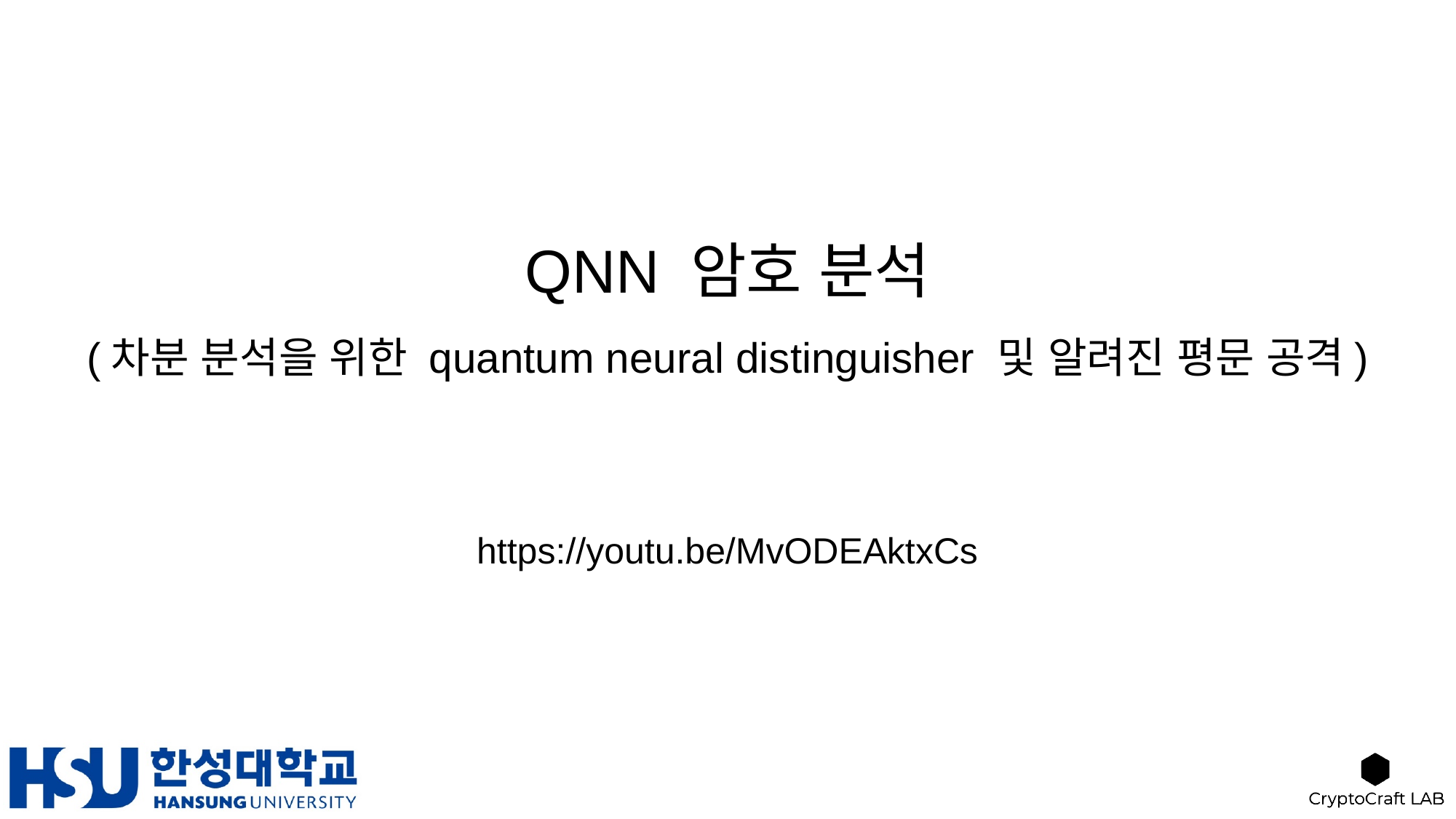

# QNN 암호 분석 (차분 분석을 위한 quantum neural distinguisher 및 알려진 평문 공격)
https://youtu.be/MvODEAktxCs